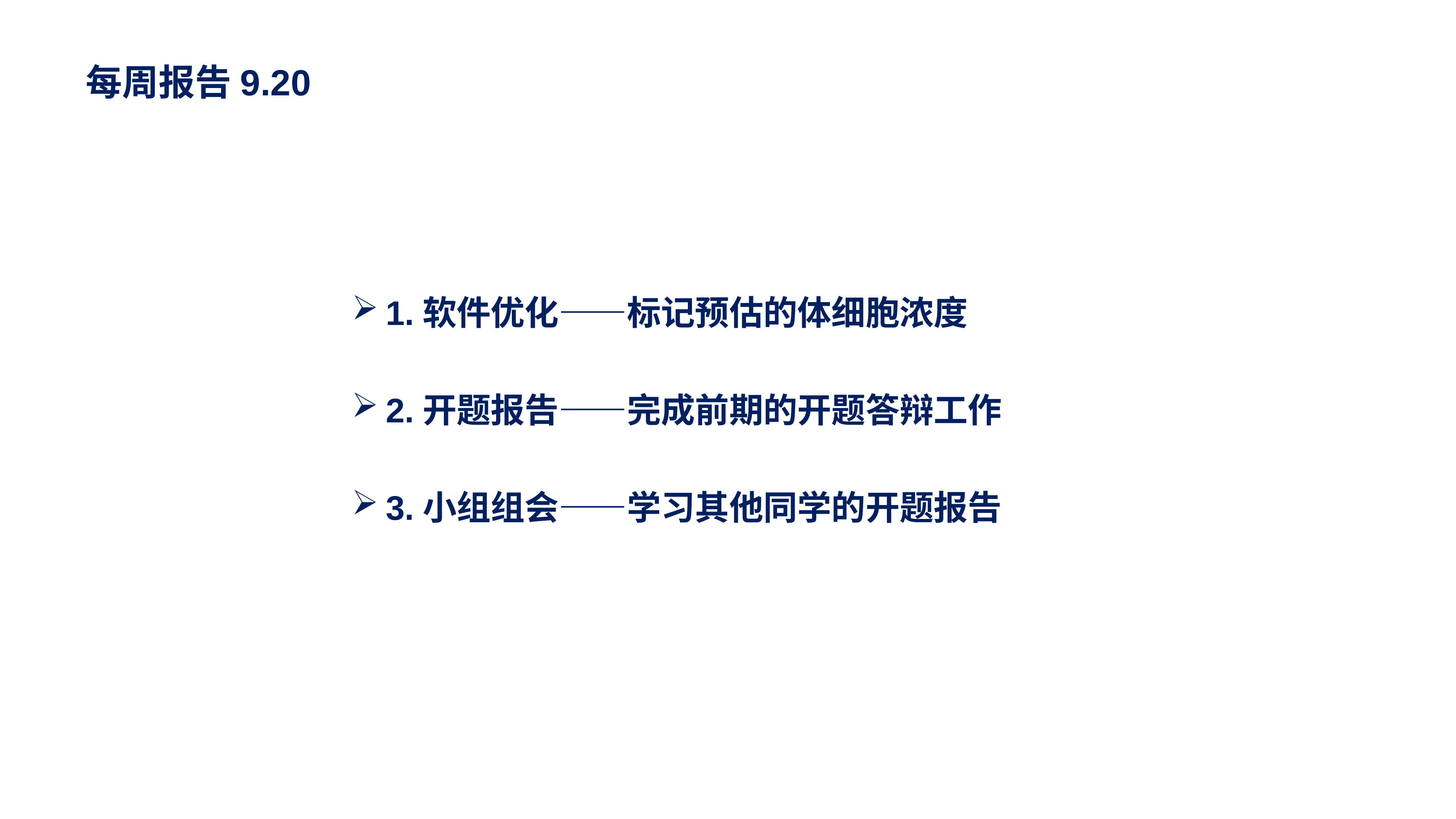

每周报告9.20
1.软件优化——标记预估的体细胞浓度
2.开题报告——完成前期的开题答辩工作
3.小组组会——学习其他同学的开题报告